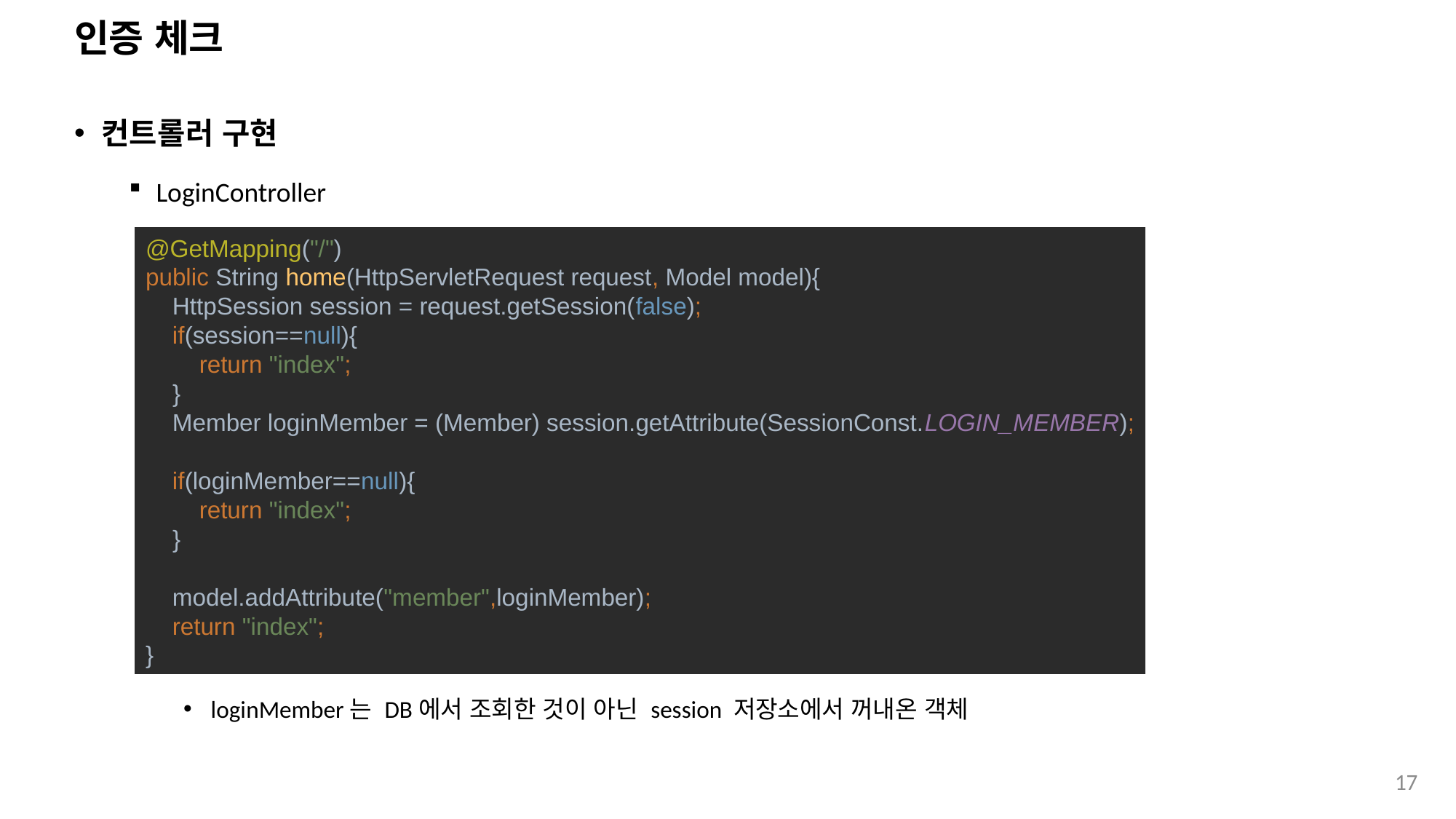

# 인증 체크
컨트롤러 구현
LoginController

로그인이 수행되지 않은 회원도 접근가능해야 하므로 getSession(false);
loginMember는 DB에서 조회한 것이 아닌 session 저장소에서 꺼내온 객체

@GetMapping("/")
public String home(HttpServletRequest request, Model model){
    HttpSession session = request.getSession(false);
    if(session==null){
        return "index";
    }
    Member loginMember = (Member) session.getAttribute(SessionConst.LOGIN_MEMBER);
    if(loginMember==null){
        return "index";
    }
    model.addAttribute("member",loginMember);
    return "index";
}
17